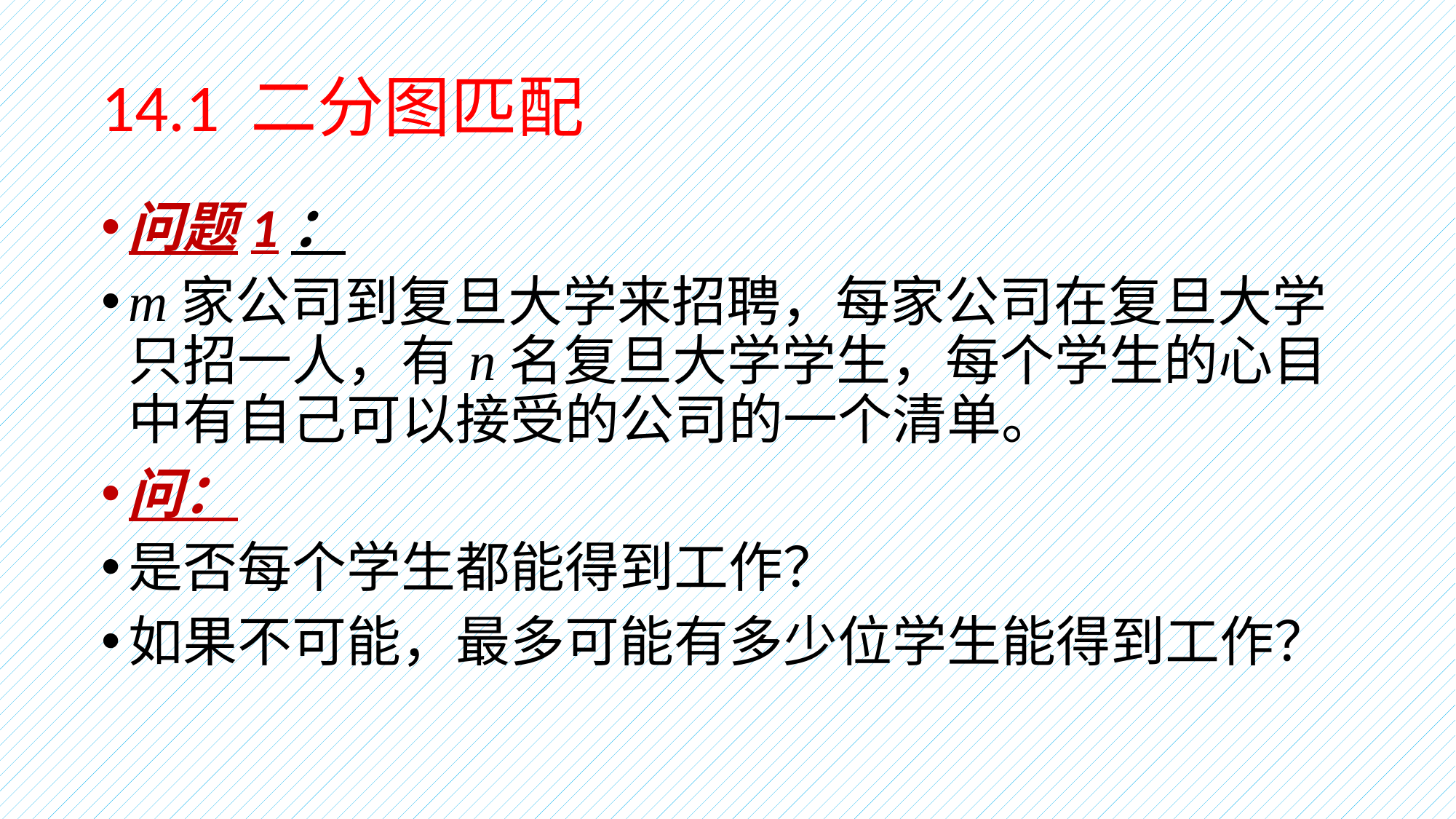

# 14.1 二分图匹配
问题1：
m家公司到复旦大学来招聘，每家公司在复旦大学只招一人，有n名复旦大学学生，每个学生的心目中有自己可以接受的公司的一个清单。
问：
是否每个学生都能得到工作？
如果不可能，最多可能有多少位学生能得到工作？